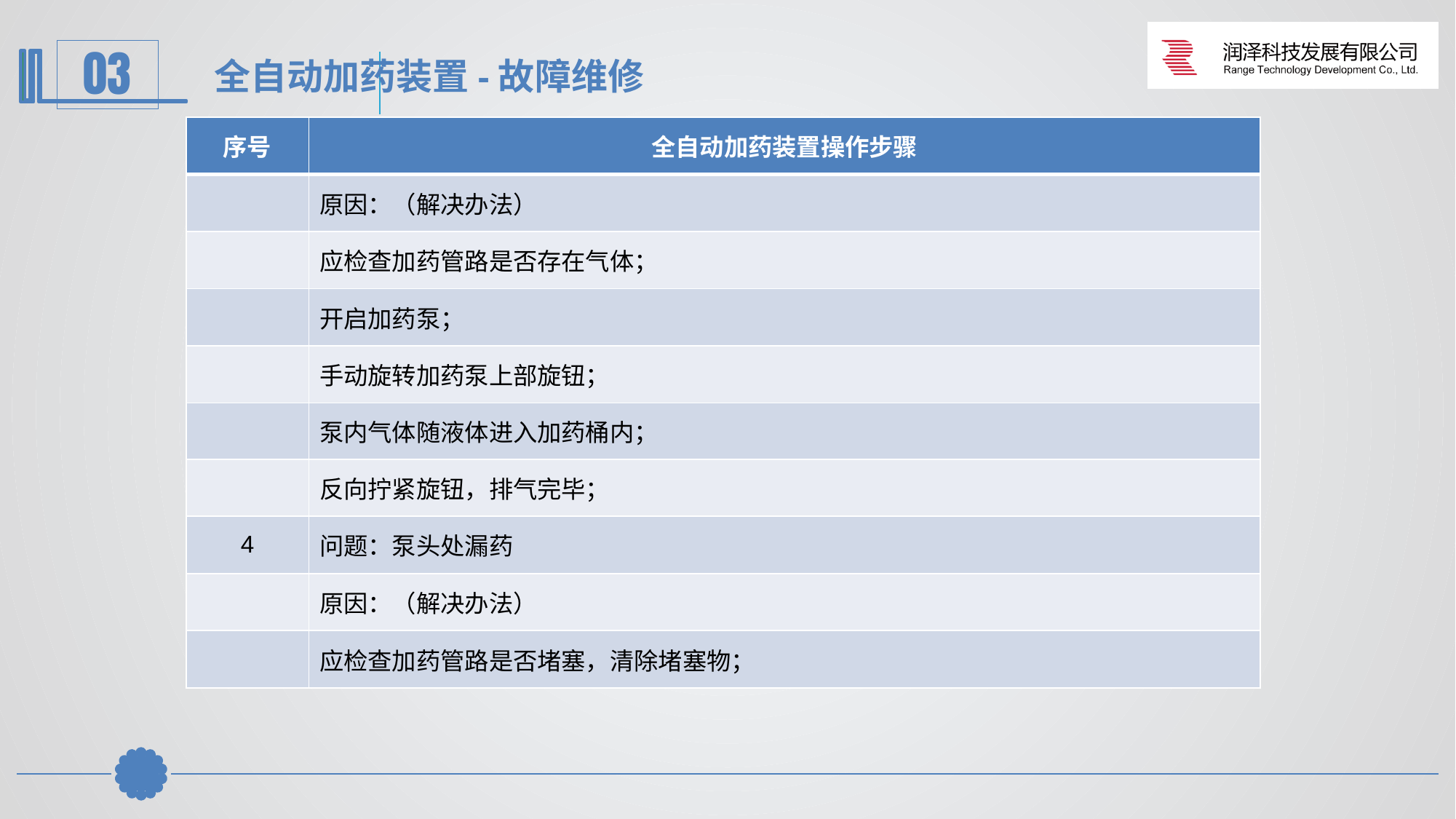

全自动加药装置-故障维修
| 序号 | 全自动加药装置操作步骤 |
| --- | --- |
|  | 原因：（解决办法） |
|  | 应检查加药管路是否存在气体； |
|  | 开启加药泵； |
|  | 手动旋转加药泵上部旋钮； |
|  | 泵内气体随液体进入加药桶内； |
|  | 反向拧紧旋钮，排气完毕； |
| 4 | 问题：泵头处漏药 |
|  | 原因：（解决办法） |
|  | 应检查加药管路是否堵塞，清除堵塞物； |
31